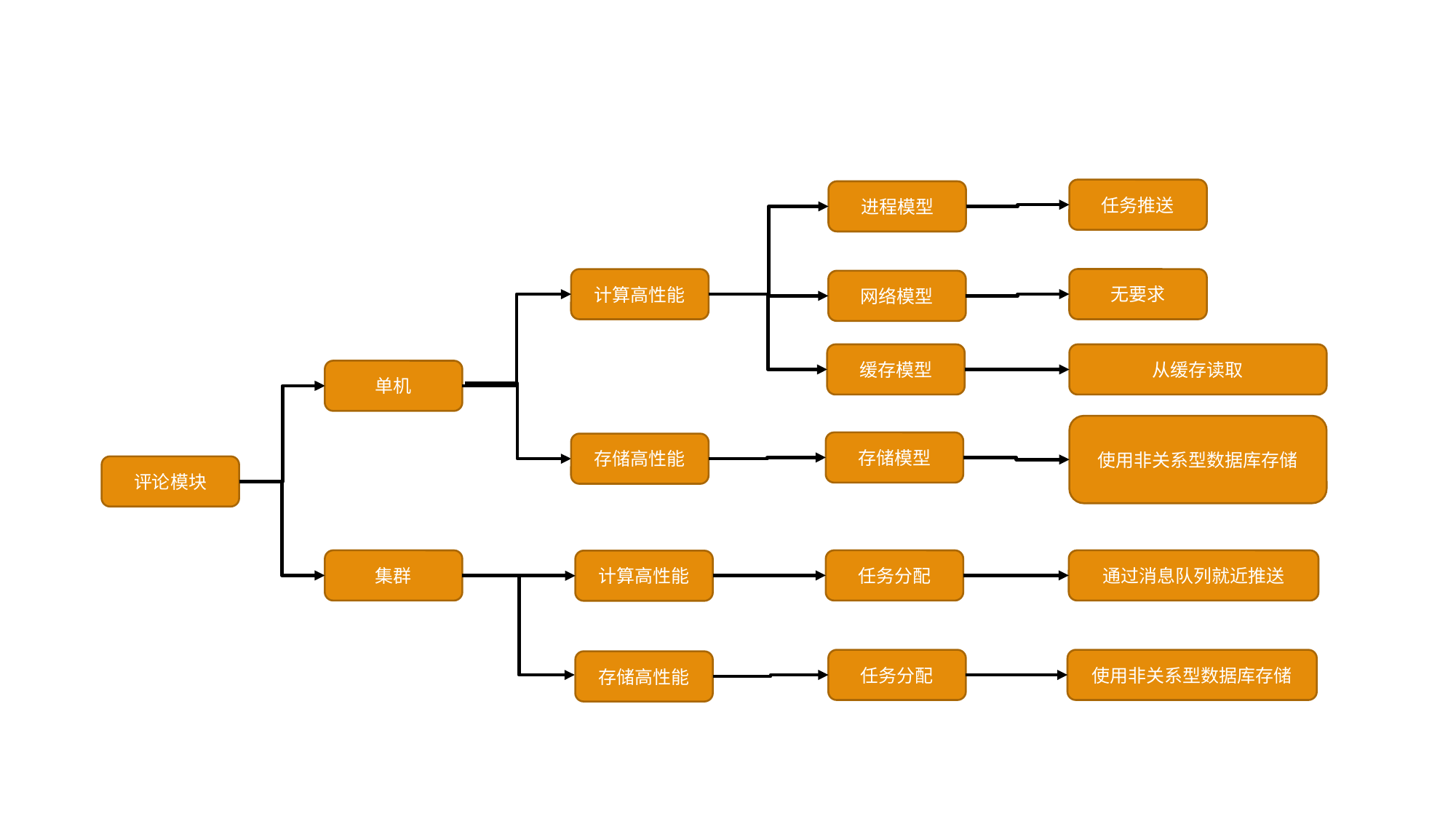

# 评论模块的高性能复杂度分析
任务推送
进程模型
无要求
计算高性能
网络模型

缓存模型
从缓存读取
单机
使用非关系型数据库存储

存储模型
存储高性能
评论模块
集群
任务分配
通过消息队列就近推送
计算高性能
任务分配
使用非关系型数据库存储
存储高性能